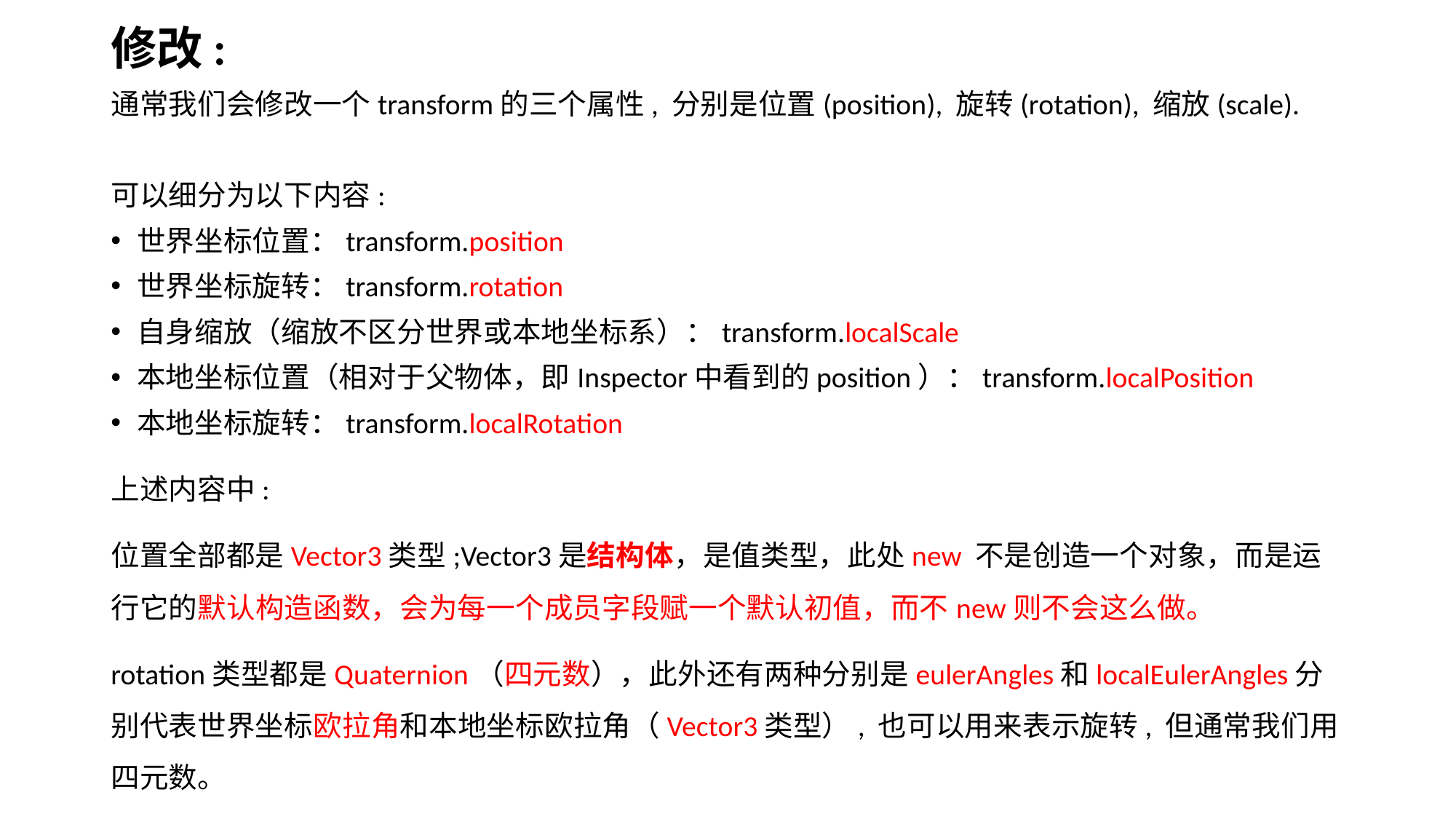

修改:
通常我们会修改一个transform的三个属性, 分别是位置(position), 旋转(rotation), 缩放(scale).

可以细分为以下内容:
世界坐标位置：transform.position
世界坐标旋转：transform.rotation
自身缩放（缩放不区分世界或本地坐标系）：transform.localScale
本地坐标位置（相对于父物体，即Inspector中看到的position）：transform.localPosition
本地坐标旋转：transform.localRotation
上述内容中:
位置全部都是Vector3类型;Vector3是结构体，是值类型，此处new 不是创造一个对象，而是运行它的默认构造函数，会为每一个成员字段赋一个默认初值，而不new则不会这么做。
rotation类型都是Quaternion（四元数），此外还有两种分别是eulerAngles和localEulerAngles分别代表世界坐标欧拉角和本地坐标欧拉角（Vector3类型）, 也可以用来表示旋转, 但通常我们用四元数。